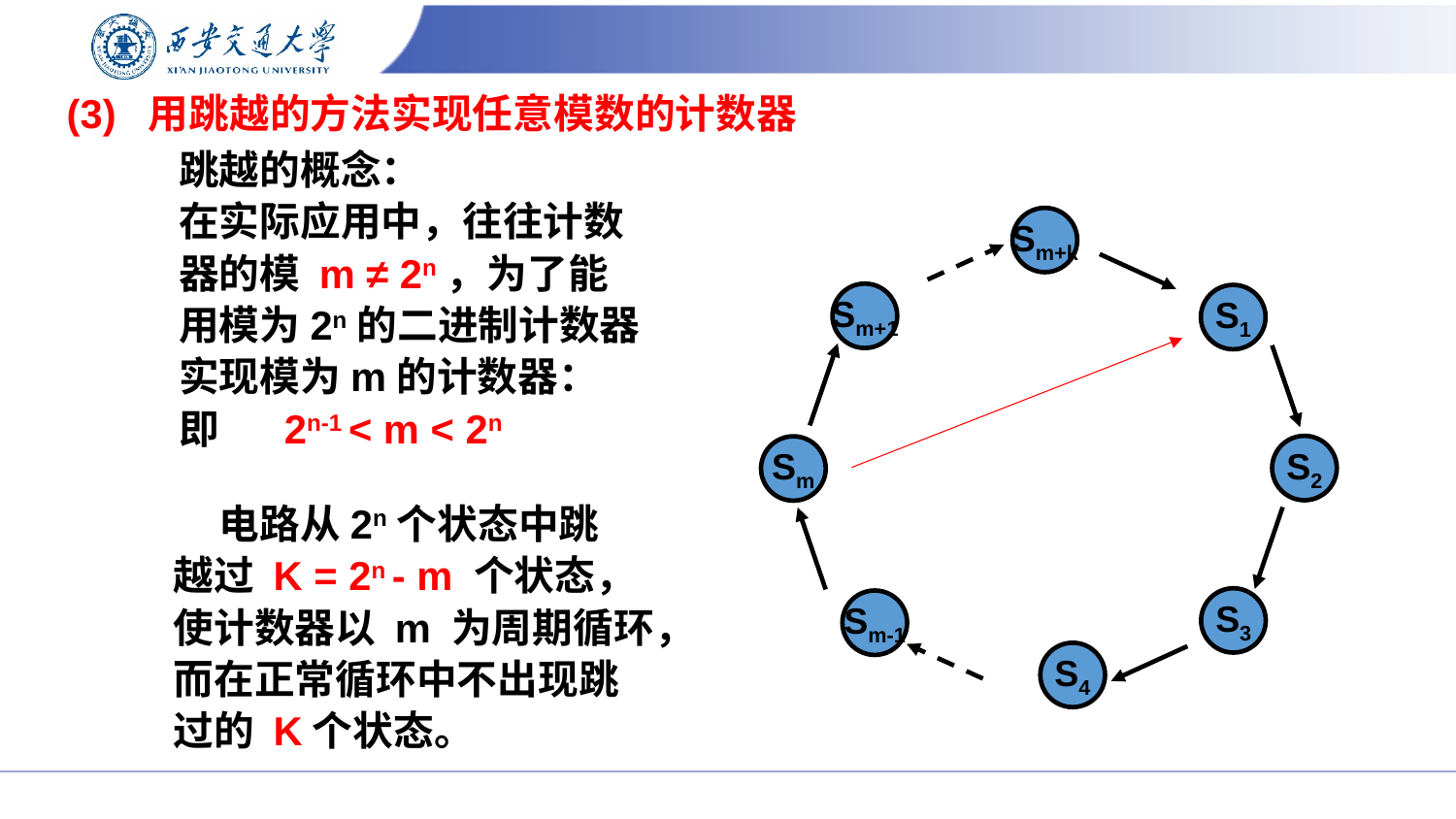

# (3)  用跳越的方法实现任意模数的计数器
跳越的概念：
在实际应用中，往往计数
器的模 m ≠ 2n，为了能
用模为2n的二进制计数器
实现模为m的计数器：
即      2n-1 < m < 2n
Sm+k

Sm+1

S1

S2
Sm

    电路从2n个状态中跳
越过 K = 2n - m 个状态，
使计数器以 m 为周期循环，
而在正常循环中不出现跳
过的 K个状态。

S3
Sm-1

S4